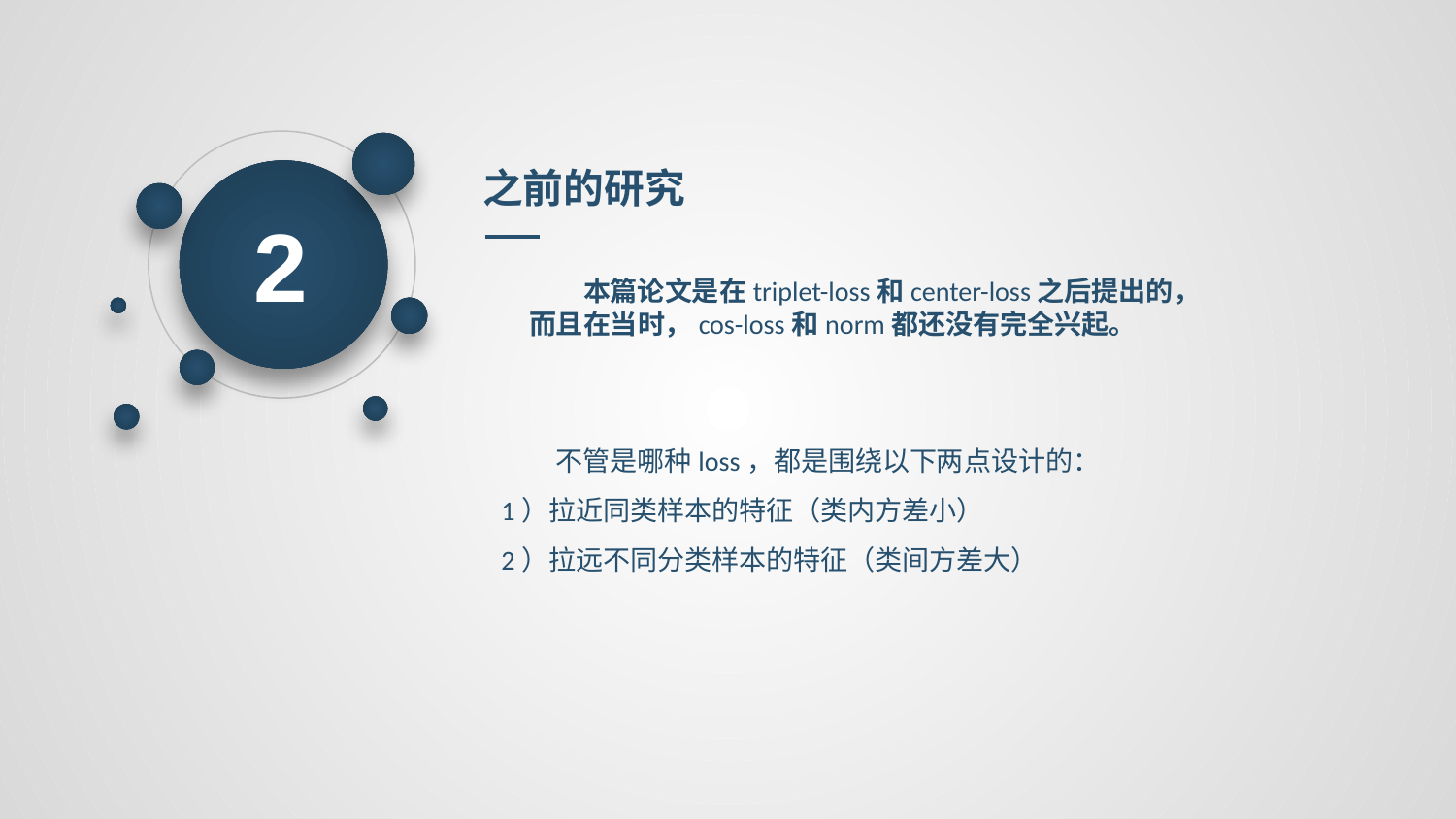

之前的研究

2
　　本篇论文是在triplet-loss和center-loss之后提出的，而且在当时，cos-loss和norm都还没有完全兴起。

　　不管是哪种loss，都是围绕以下两点设计的：
1）拉近同类样本的特征（类内方差小）
2）拉远不同分类样本的特征（类间方差大）